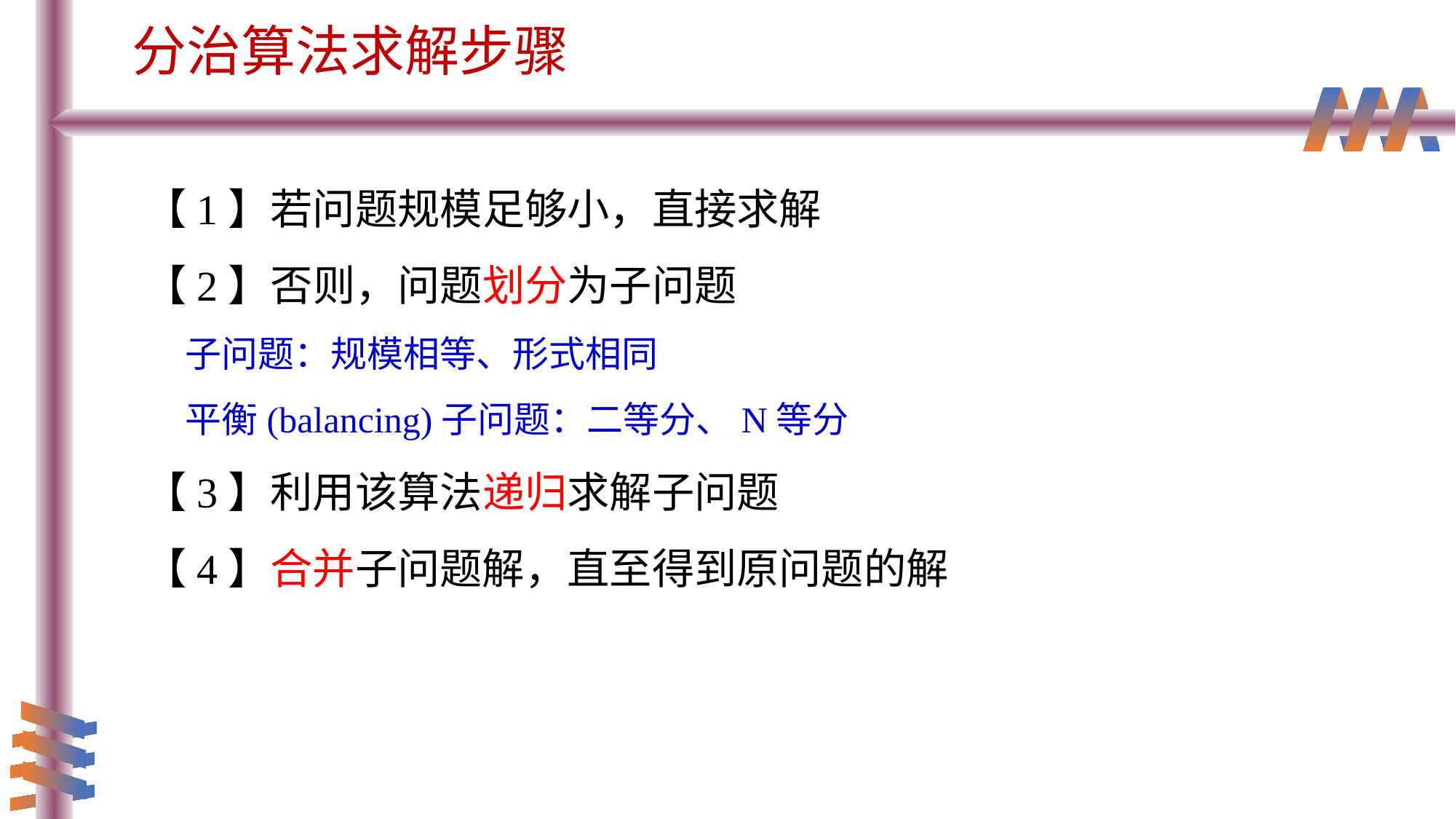

分治算法求解步骤
【1】若问题规模足够小，直接求解
【2】否则，问题划分为子问题
子问题：规模相等、形式相同
平衡(balancing)子问题：二等分、N等分
【3】利用该算法递归求解子问题
【4】合并子问题解，直至得到原问题的解